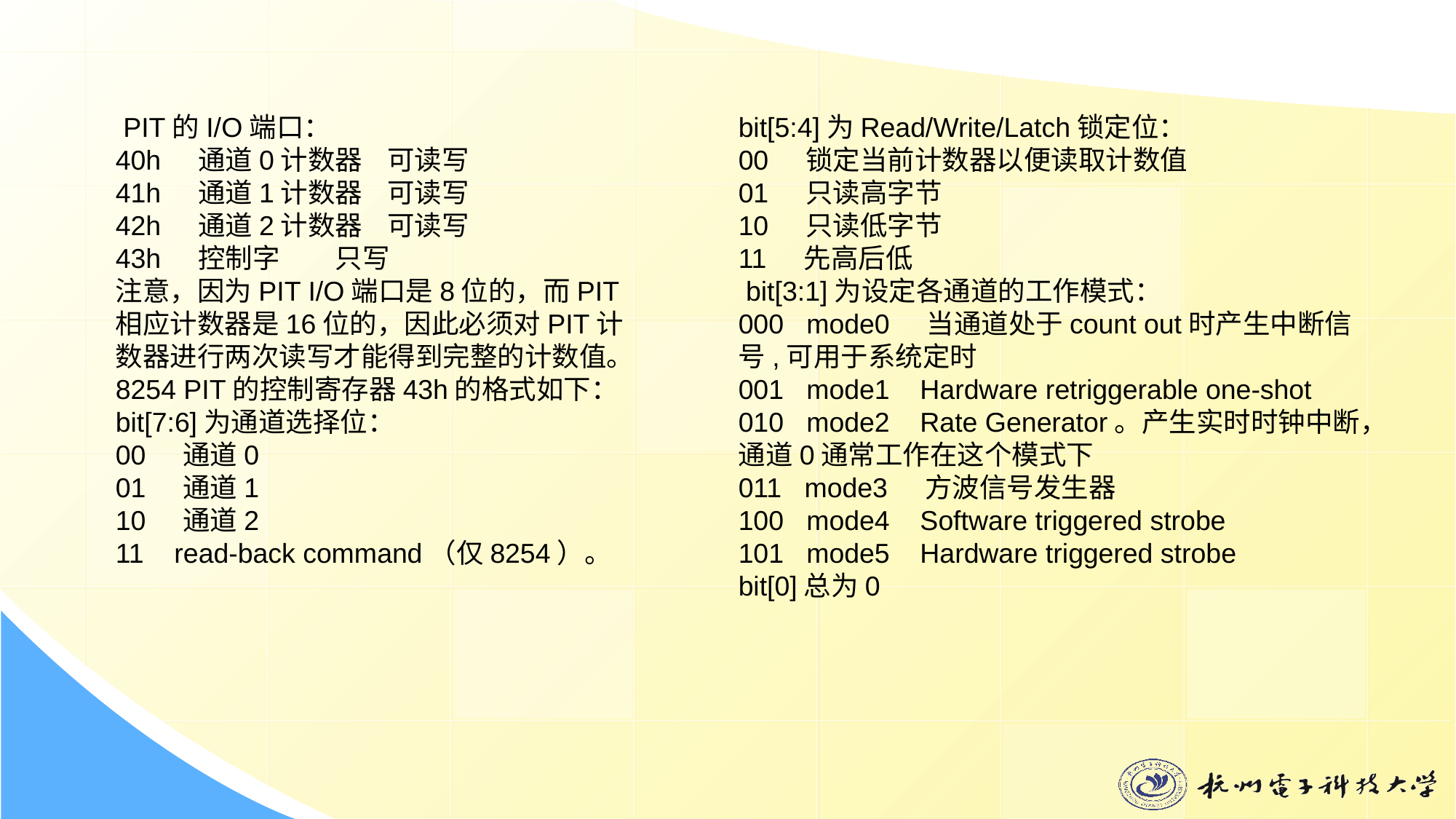

PIT的I/O端口：
40h    通道0计数器    可读写
41h    通道1计数器    可读写
42h    通道2计数器    可读写
43h    控制字         只写
注意，因为PIT I/O端口是8位的，而PIT相应计数器是16位的，因此必须对PIT计数器进行两次读写才能得到完整的计数值。
8254 PIT的控制寄存器43h的格式如下：
bit[7:6]为通道选择位：
00    通道0
01    通道1
10    通道2
11    read-back command（仅8254）。
bit[5:4]为Read/Write/Latch锁定位：
00    锁定当前计数器以便读取计数值
01    只读高字节
10    只读低字节
11    先高后低
 bit[3:1]为设定各通道的工作模式：
000   mode0    当通道处于count out时产生中断信号,可用于系统定时
001   mode1    Hardware retriggerable one-shot
010   mode2    Rate Generator。产生实时时钟中断，通道0通常工作在这个模式下
011   mode3    方波信号发生器
100   mode4    Software triggered strobe
101   mode5    Hardware triggered strobe
bit[0]总为0